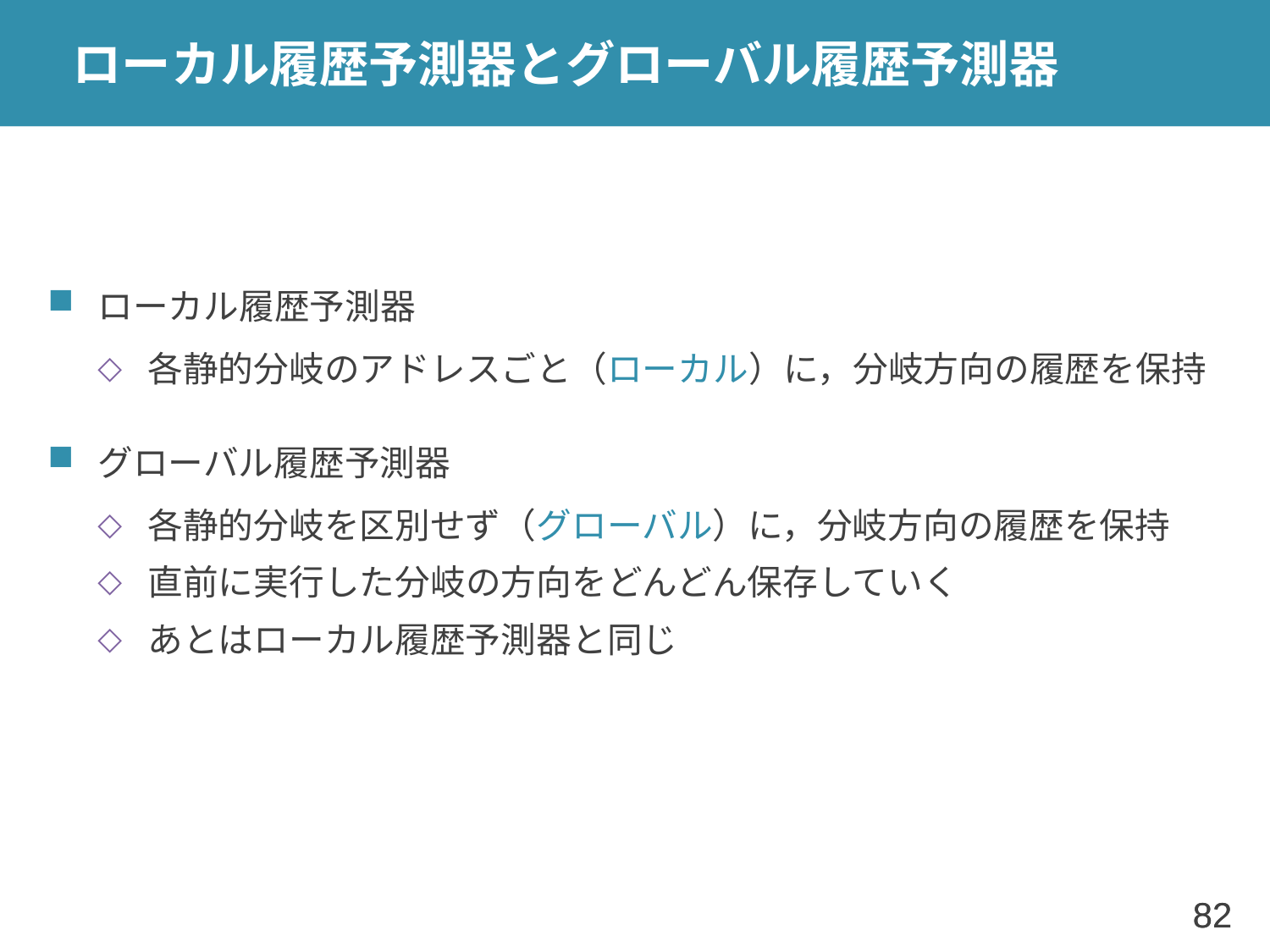

# ローカル履歴予測器とグローバル履歴予測器
ローカル履歴予測器
各静的分岐のアドレスごと（ローカル）に，分岐方向の履歴を保持
グローバル履歴予測器
各静的分岐を区別せず（グローバル）に，分岐方向の履歴を保持
直前に実行した分岐の方向をどんどん保存していく
あとはローカル履歴予測器と同じ